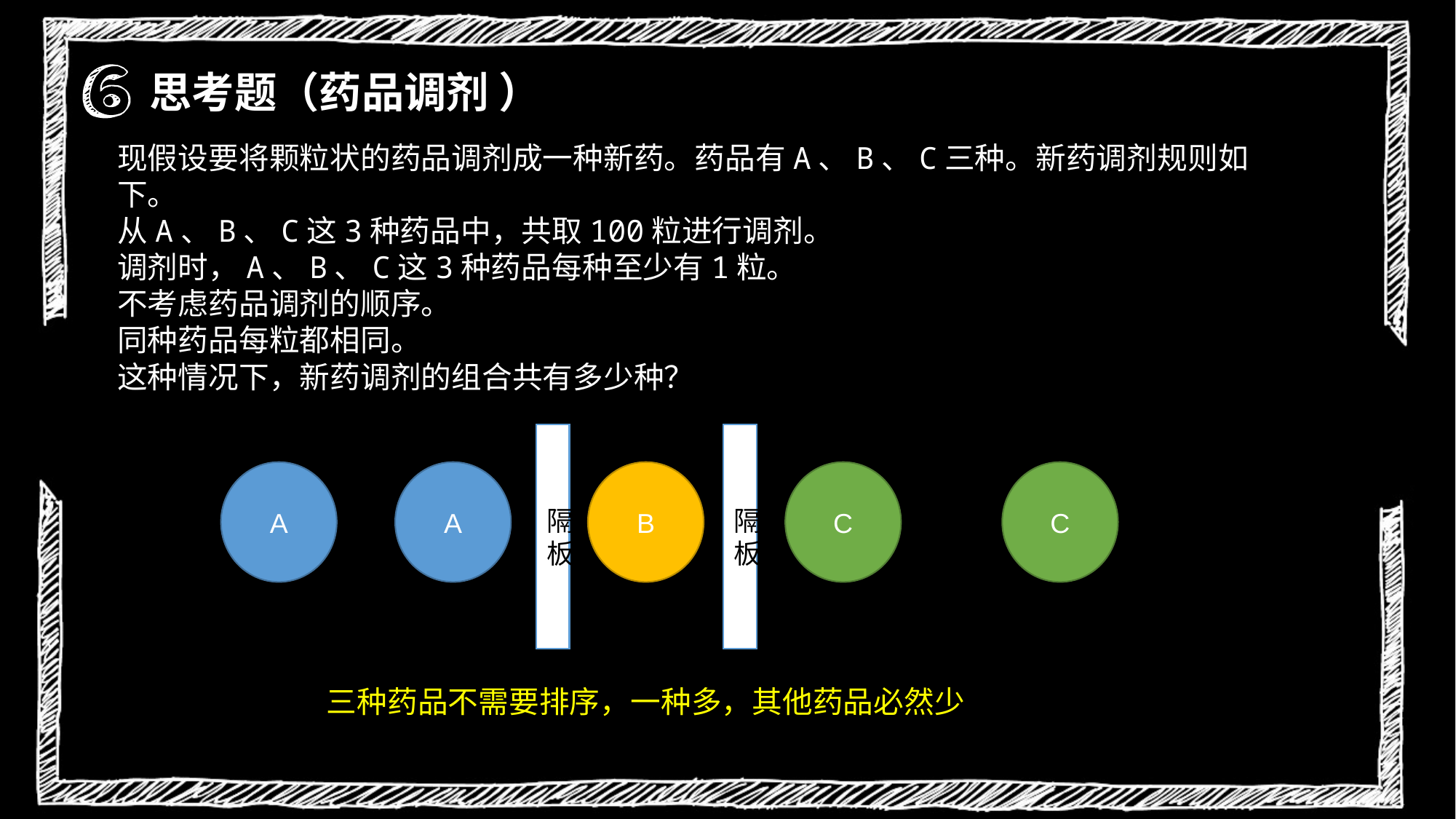

思考题（药品调剂 ）

现假设要将颗粒状的药品调剂成一种新药。药品有A、B、C三种。新药调剂规则如下。
从A、B、C这3种药品中，共取100粒进行调剂。
调剂时，A、B、C这3种药品每种至少有1粒。
不考虑药品调剂的顺序。
同种药品每粒都相同。
这种情况下，新药调剂的组合共有多少种？

隔板
隔板
A
B
C
C
A
三种药品不需要排序，一种多，其他药品必然少